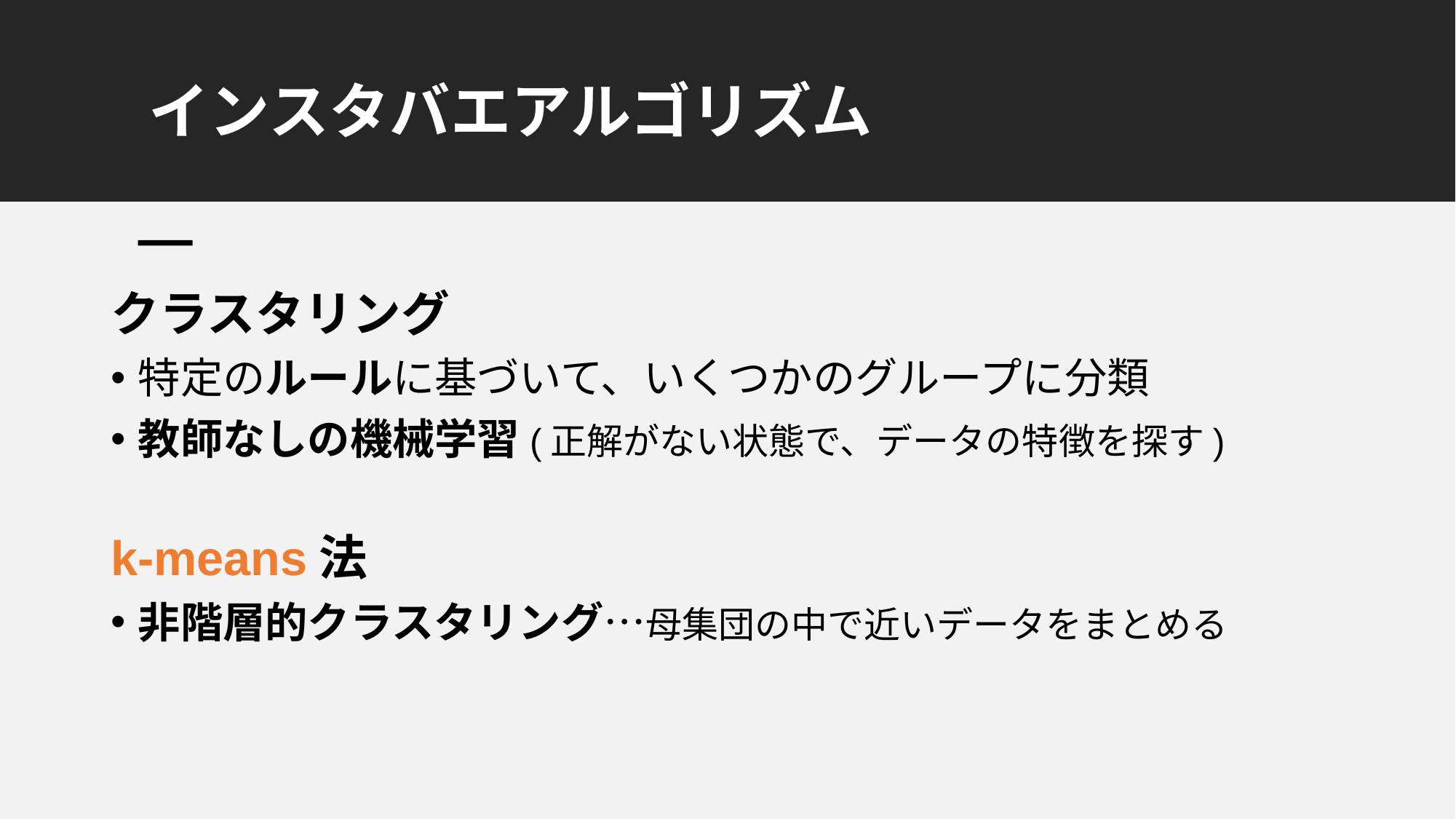

# インスタバエアルゴリズム

クラスタリング
特定のルールに基づいて、いくつかのグループに分類
教師なしの機械学習(正解がない状態で、データの特徴を探す)

k-means法
非階層的クラスタリング…母集団の中で近いデータをまとめる